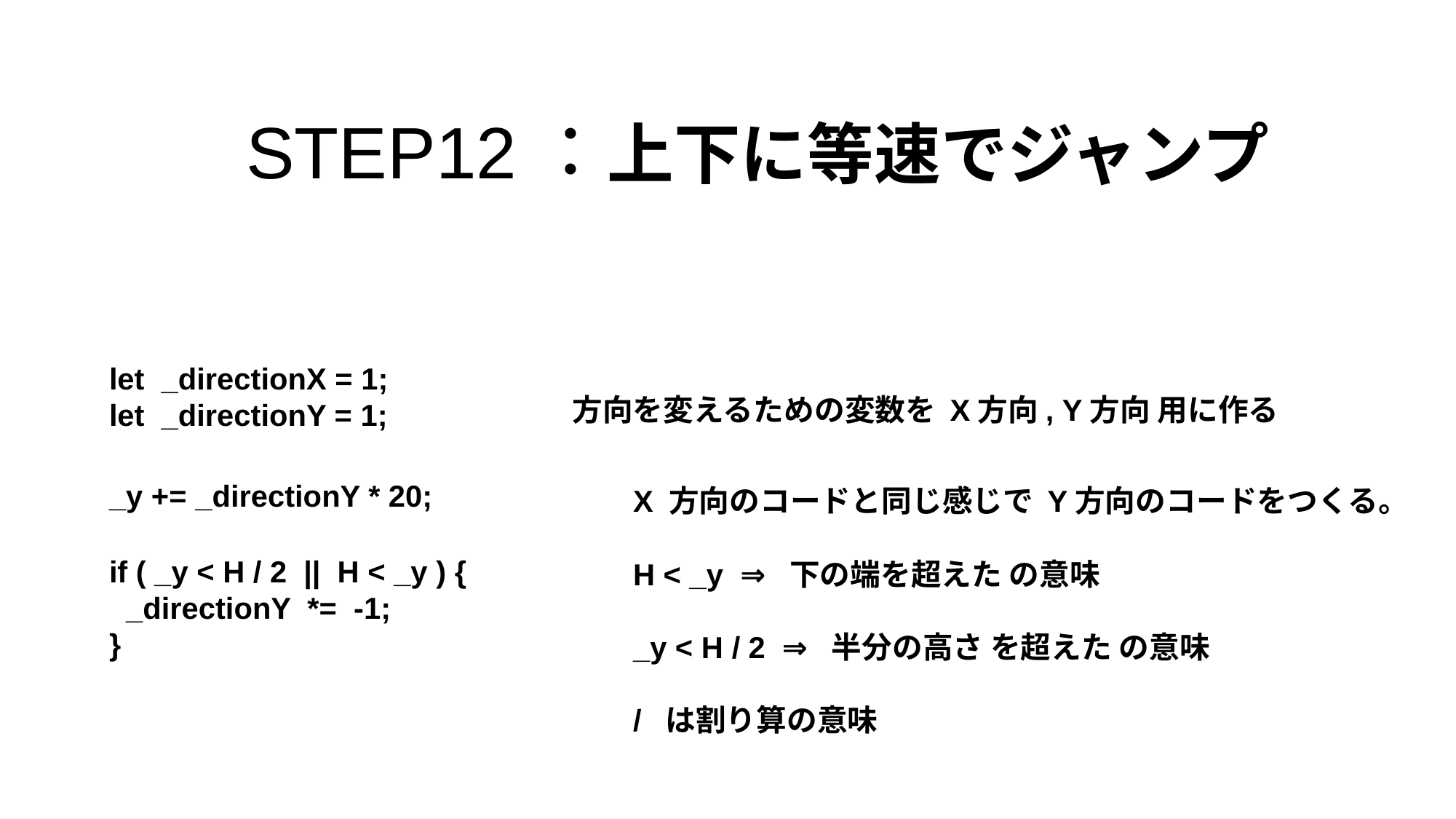

STEP12：上下に等速でジャンプ
let  _directionX = 1;
let  _directionY = 1;
方向を変えるための変数を X方向, Y方向 用に作る
_y += _directionY * 20;
X 方向のコードと同じ感じで Y方向のコードをつくる。

H < _y  ⇒  下の端を超えた の意味

_y < H / 2  ⇒  半分の高さ を超えた の意味

/  は割り算の意味
if ( _y < H / 2  ||  H < _y ) {
  _directionY  *=  -1;
}